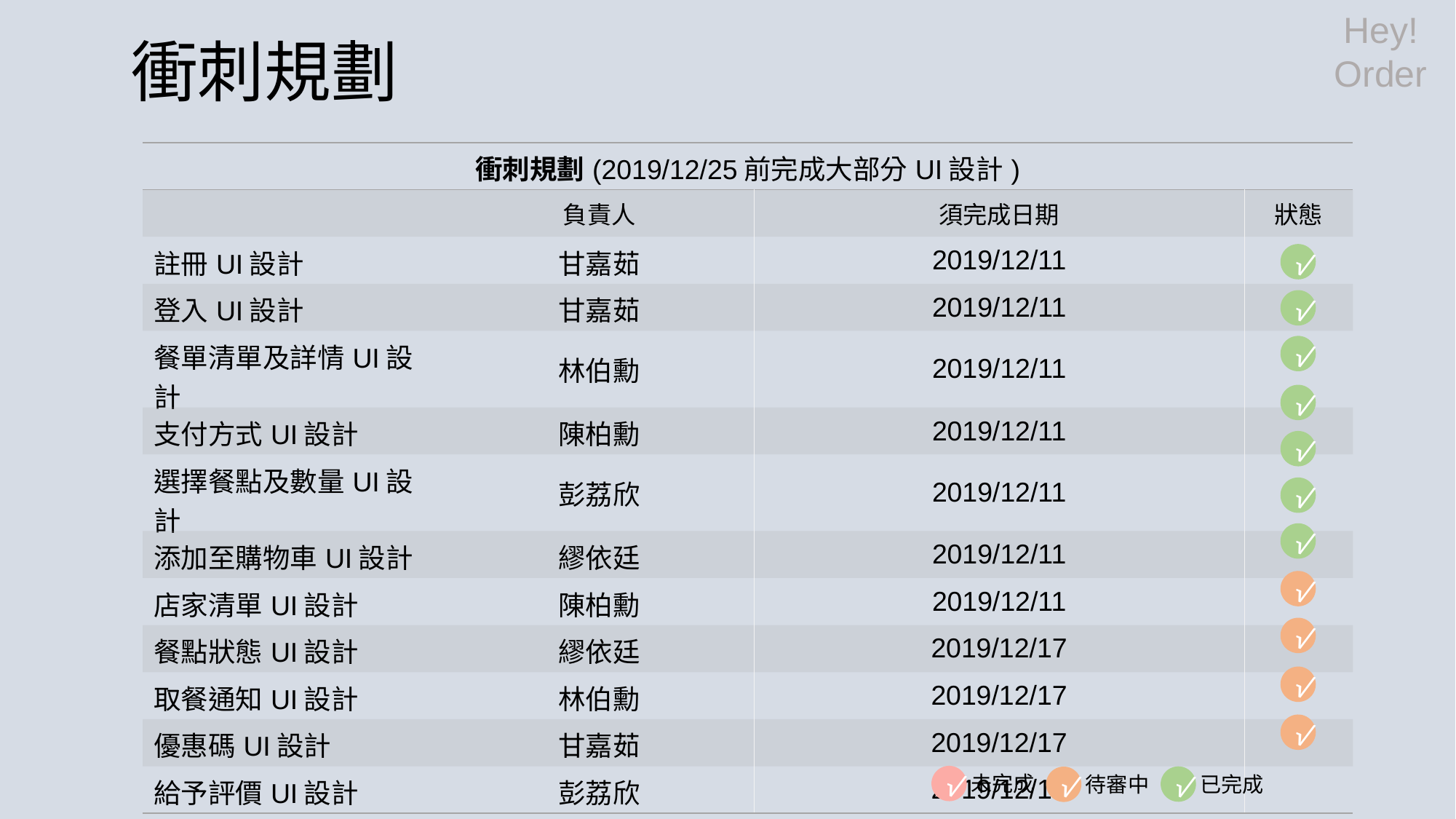

衝刺規劃
Hey!
Order

| 衝刺規劃(2019/12/25前完成大部分UI設計) |  |  |  |
| --- | --- | --- | --- |
|  | 負責人 | 須完成日期 | 狀態 |
| 註冊UI設計 | 甘嘉茹 | 2019/12/11 |  |
| 登入UI設計 | 甘嘉茹 | 2019/12/11 |  |
| 餐單清單及詳情UI設計 | 林伯勳 | 2019/12/11 |  |
| 支付方式UI設計 | 陳柏勳 | 2019/12/11 |  |
| 選擇餐點及數量UI設計 | 彭荔欣 | 2019/12/11 |  |
| 添加至購物車UI設計 | 繆依廷 | 2019/12/11 |  |
| 店家清單UI設計 | 陳柏勳 | 2019/12/11 |  |
| 餐點狀態UI設計 | 繆依廷 | 2019/12/17 |  |
| 取餐通知UI設計 | 林伯勳 | 2019/12/17 |  |
| 優惠碼UI設計 | 甘嘉茹 | 2019/12/17 |  |
| 給予評價UI設計 | 彭荔欣 | 2019/12/17 |  |
√
√
√
√
√
√
√
√
√
√
√
未完成
√
已完成
√
待審中
√